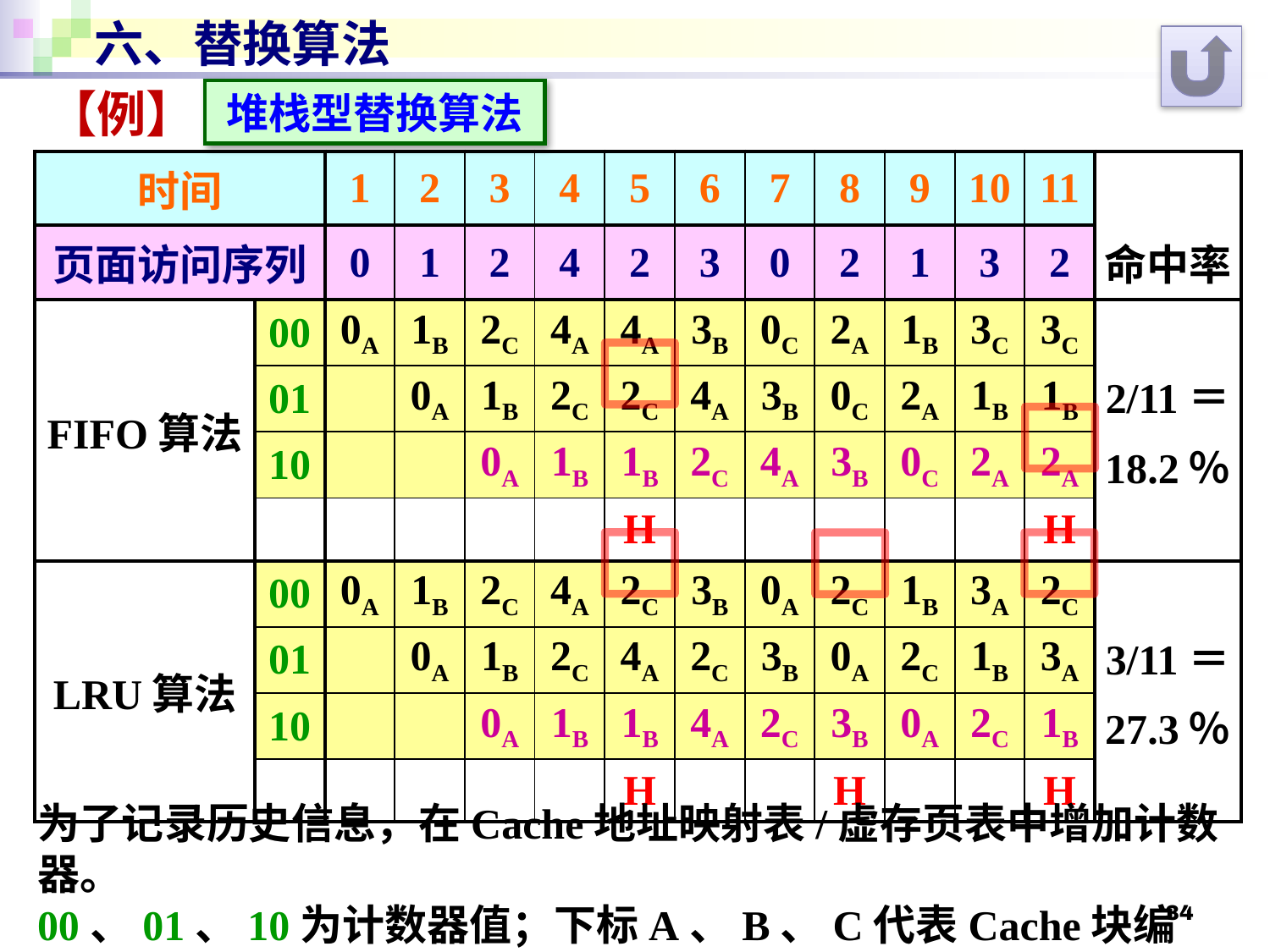

# 六、替换算法

【例】
堆栈型替换算法
| 时间 |  | 1 | 2 | 3 | 4 | 5 | 6 | 7 | 8 | 9 | 10 | 11 |  |
| --- | --- | --- | --- | --- | --- | --- | --- | --- | --- | --- | --- | --- | --- |
| 页面访问序列 |  | 0 | 1 | 2 | 4 | 2 | 3 | 0 | 2 | 1 | 3 | 2 | 命中率 |
| FIFO算法 | 00 | 0A | 1B | 2C | 4A | 4A | 3B | 0C | 2A | 1B | 3C | 3C | 2/11＝ 18.2％ |
|  | 01 |  | 0A | 1B | 2C | 2C | 4A | 3B | 0C | 2A | 1B | 1B |  |
|  | 10 |  |  | 0A | 1B | 1B | 2C | 4A | 3B | 0C | 2A | 2A |  |
|  |  |  |  |  |  | H |  |  |  |  |  | H |  |
| LRU算法 | 00 | 0A | 1B | 2C | 4A | 2C | 3B | 0A | 2C | 1B | 3A | 2C | 3/11＝ 27.3％ |
|  | 01 |  | 0A | 1B | 2C | 4A | 2C | 3B | 0A | 2C | 1B | 3A |  |
|  | 10 |  |  | 0A | 1B | 1B | 4A | 2C | 3B | 0A | 2C | 1B |  |
|  |  |  |  |  |  | H |  |  | H |  |  | H |  |

为了记录历史信息，在Cache地址映射表/虚存页表中增加计数器。
00、01、10为计数器值；下标A、B、C代表Cache块编号。
34